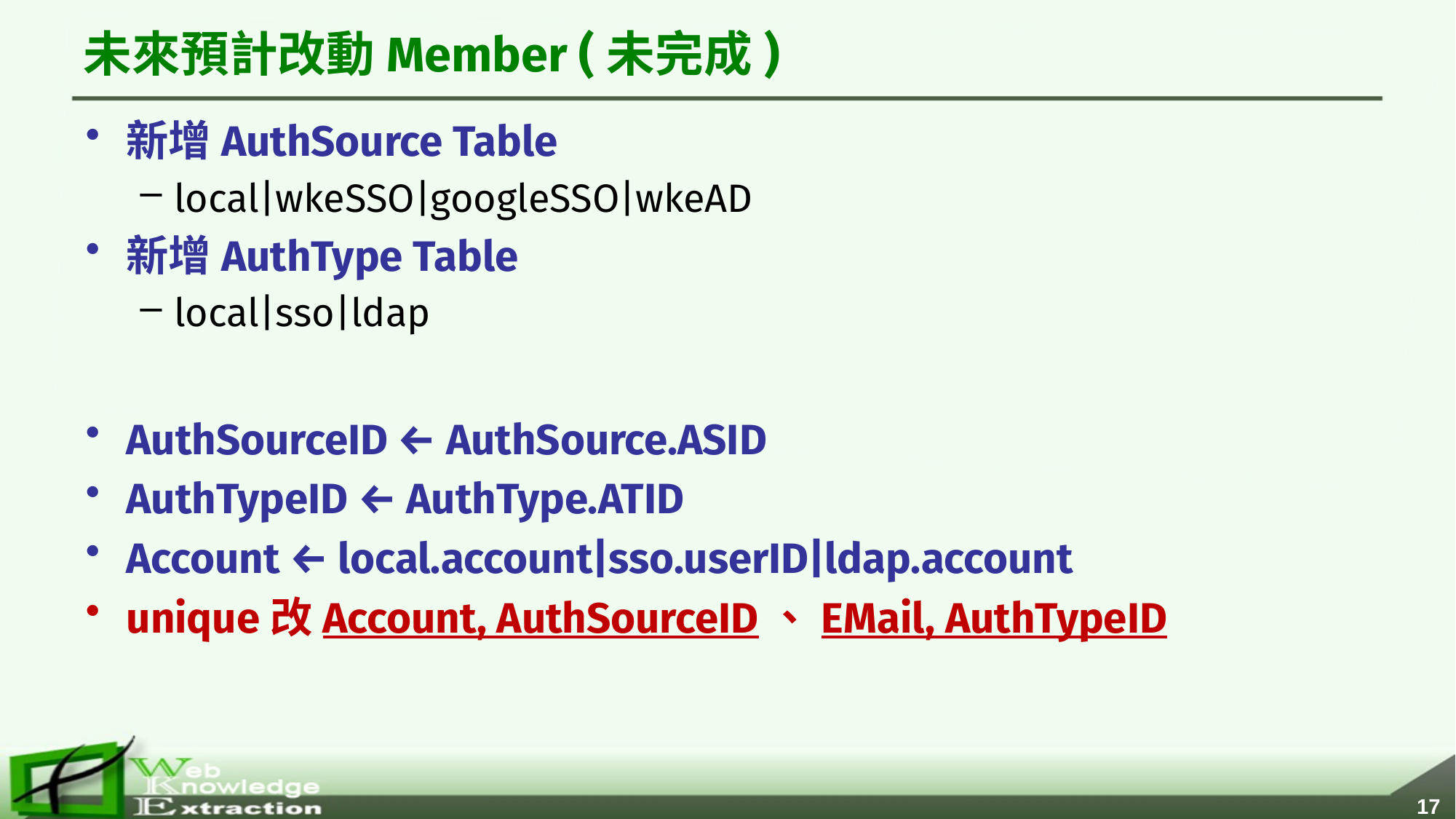

# 未來預計改動Member (未完成)
新增AuthSource Table
local|wkeSSO|googleSSO|wkeAD
新增AuthType Table
local|sso|ldap

AuthSourceID ← AuthSource.ASID
AuthTypeID ← AuthType.ATID
Account ← local.account|sso.userID|ldap.account
unique改Account, AuthSourceID、EMail, AuthTypeID

17